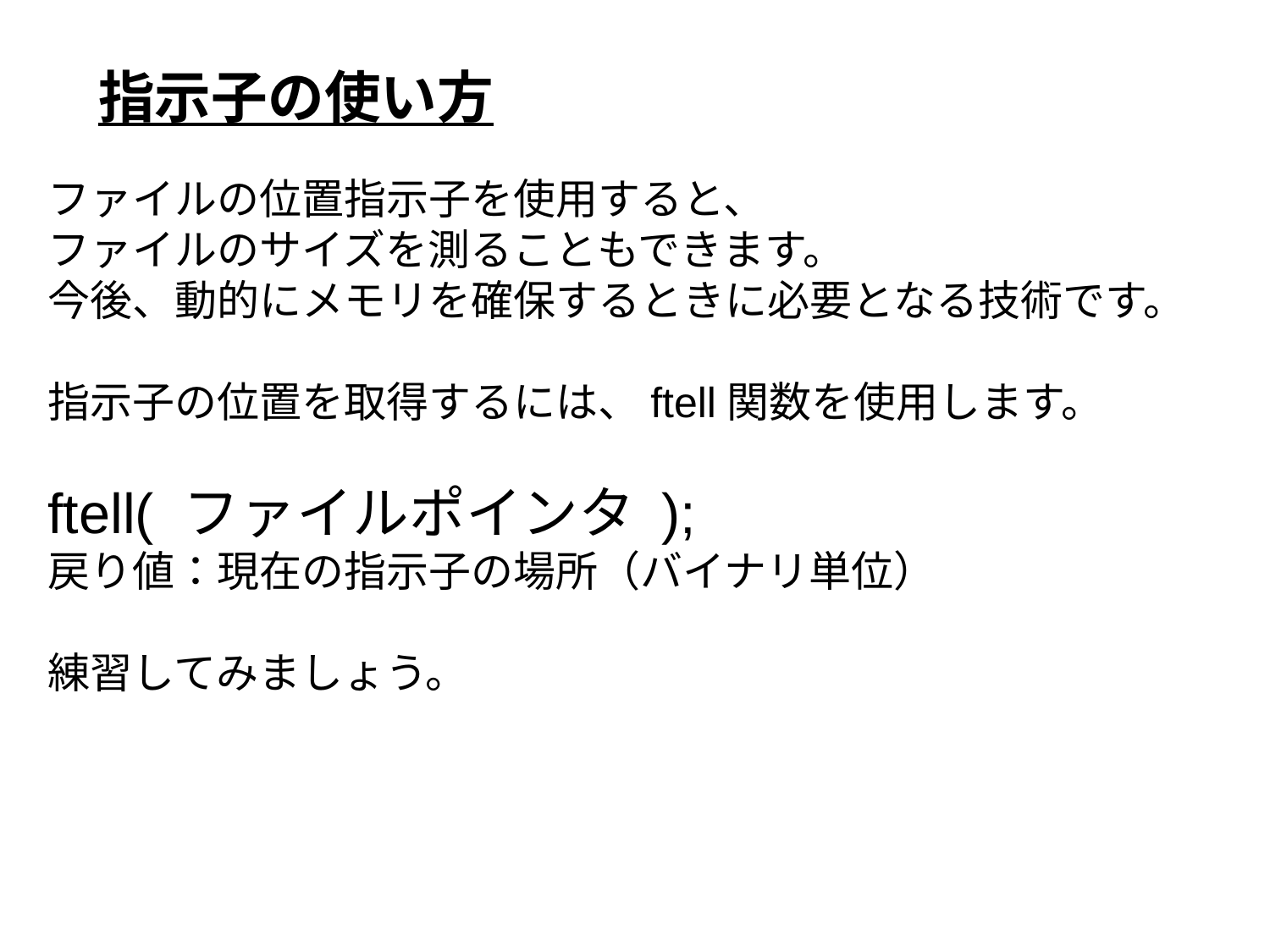

指示子の使い方
ファイルの位置指示子を使用すると、
ファイルのサイズを測ることもできます。
今後、動的にメモリを確保するときに必要となる技術です。

指示子の位置を取得するには、ftell関数を使用します。

ftell( ファイルポインタ );
戻り値：現在の指示子の場所（バイナリ単位）

練習してみましょう。